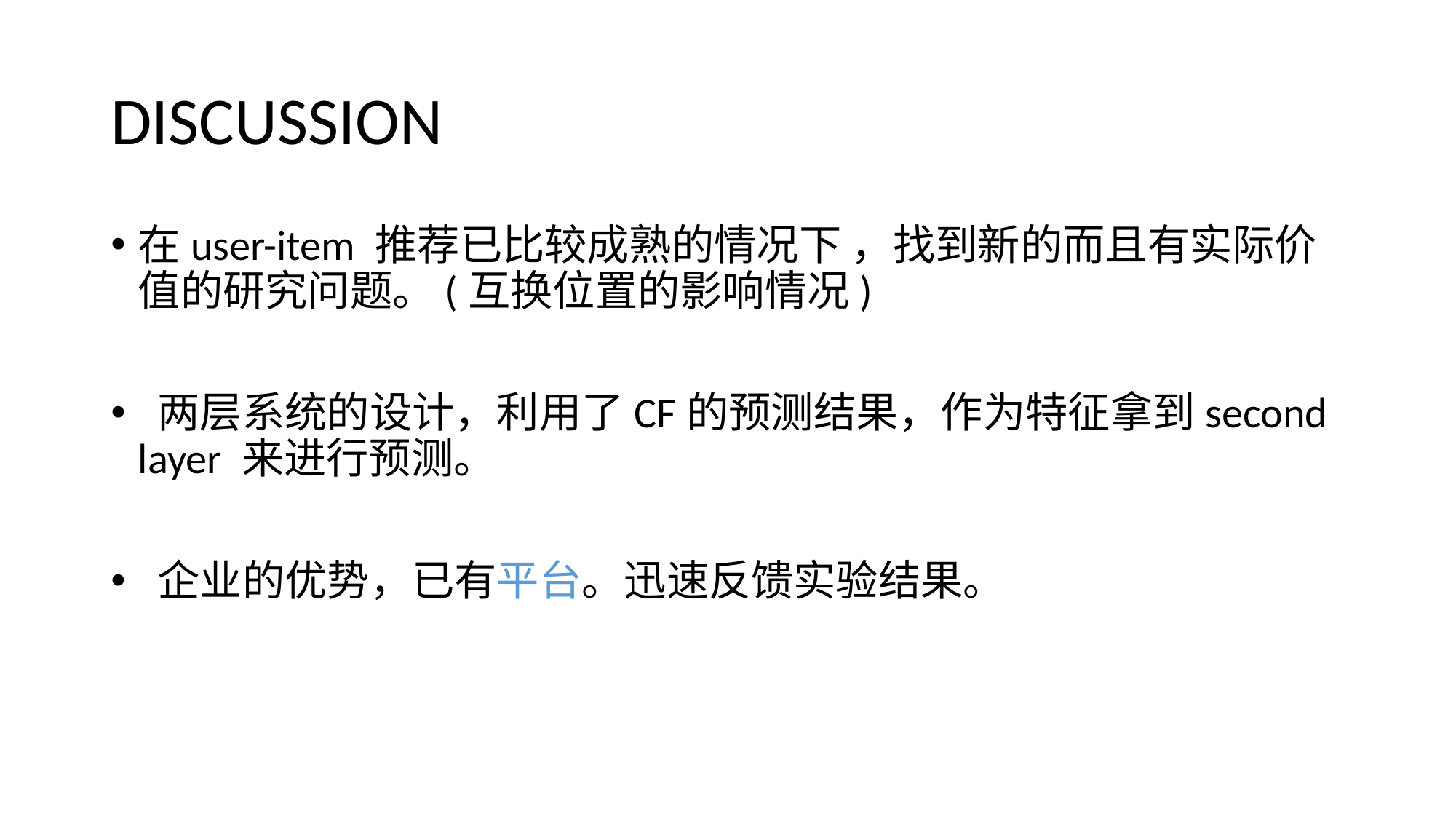

# DISCUSSION
在user-item 推荐已比较成熟的情况下 ，找到新的而且有实际价值的研究问题。(互换位置的影响情况)

 两层系统的设计，利用了CF的预测结果，作为特征拿到second layer 来进行预测。

 企业的优势，已有平台。迅速反馈实验结果。